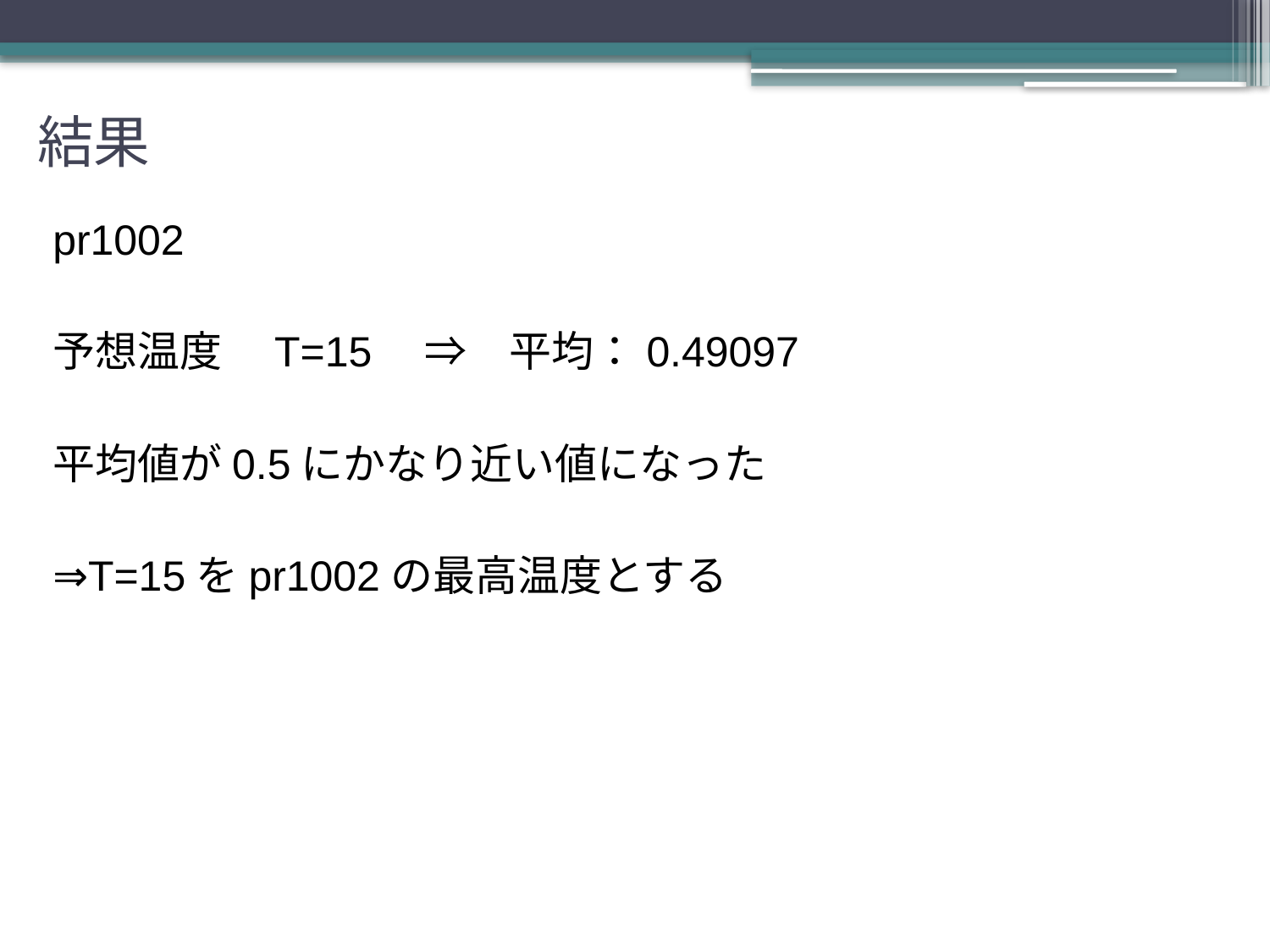

# 結果
pr1002

予想温度　T=15　⇒　平均：0.49097

平均値が0.5にかなり近い値になった

⇒T=15をpr1002の最高温度とする